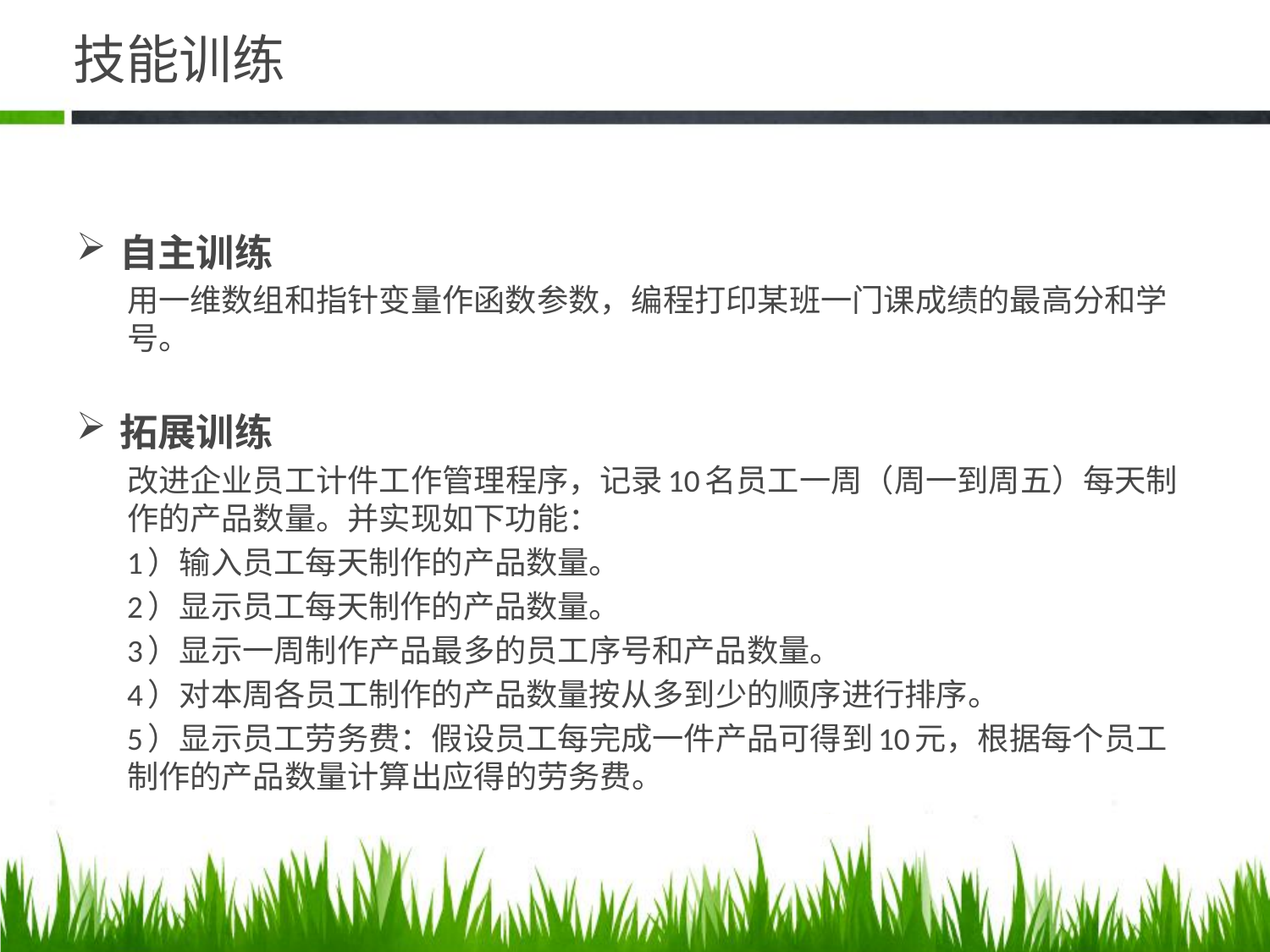

# 技能训练
自主训练
用一维数组和指针变量作函数参数，编程打印某班一门课成绩的最高分和学号。

拓展训练
改进企业员工计件工作管理程序，记录10名员工一周（周一到周五）每天制作的产品数量。并实现如下功能：
1）输入员工每天制作的产品数量。
2）显示员工每天制作的产品数量。
3）显示一周制作产品最多的员工序号和产品数量。
4）对本周各员工制作的产品数量按从多到少的顺序进行排序。
5）显示员工劳务费：假设员工每完成一件产品可得到10元，根据每个员工制作的产品数量计算出应得的劳务费。